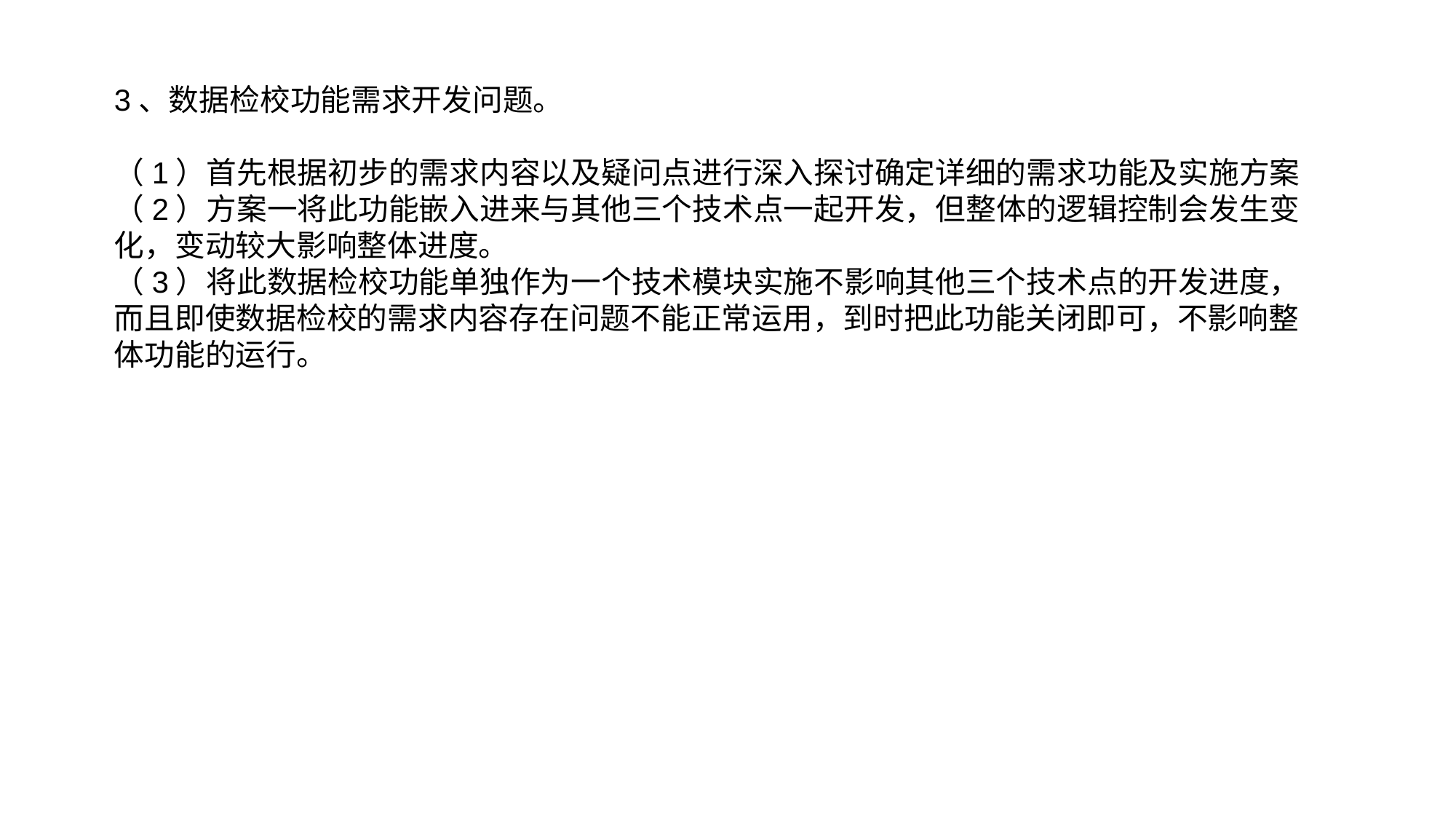

3、数据检校功能需求开发问题。

（1）首先根据初步的需求内容以及疑问点进行深入探讨确定详细的需求功能及实施方案
（2）方案一将此功能嵌入进来与其他三个技术点一起开发，但整体的逻辑控制会发生变化，变动较大影响整体进度。
（3）将此数据检校功能单独作为一个技术模块实施不影响其他三个技术点的开发进度，而且即使数据检校的需求内容存在问题不能正常运用，到时把此功能关闭即可，不影响整体功能的运行。